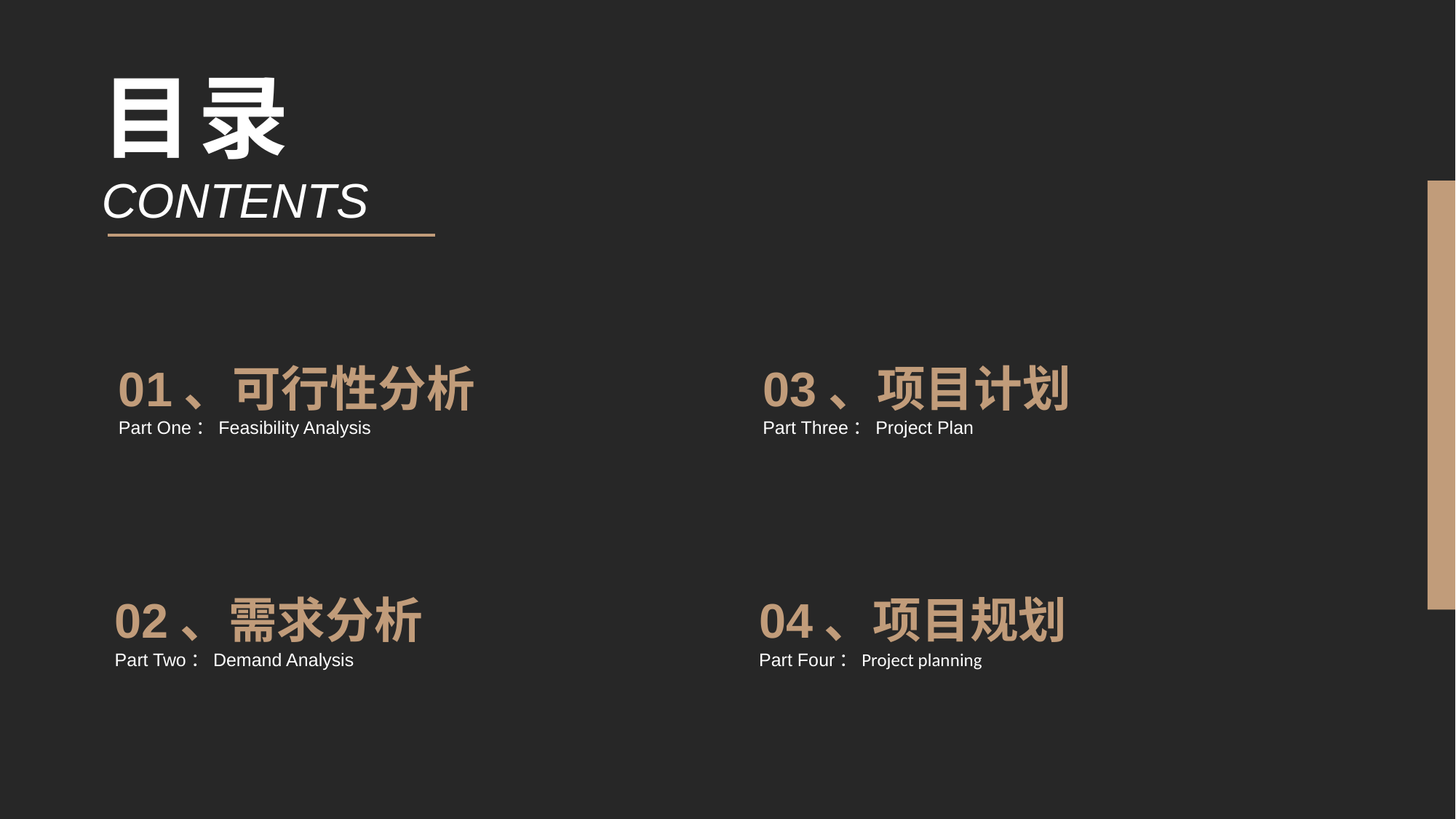

目录
CONTENTS

01、可行性分析
Part One：Feasibility Analysis
03、项目计划
Part Three：Project Plan
02、需求分析
Part Two：Demand Analysis
04、项目规划
Part Four：Project planning